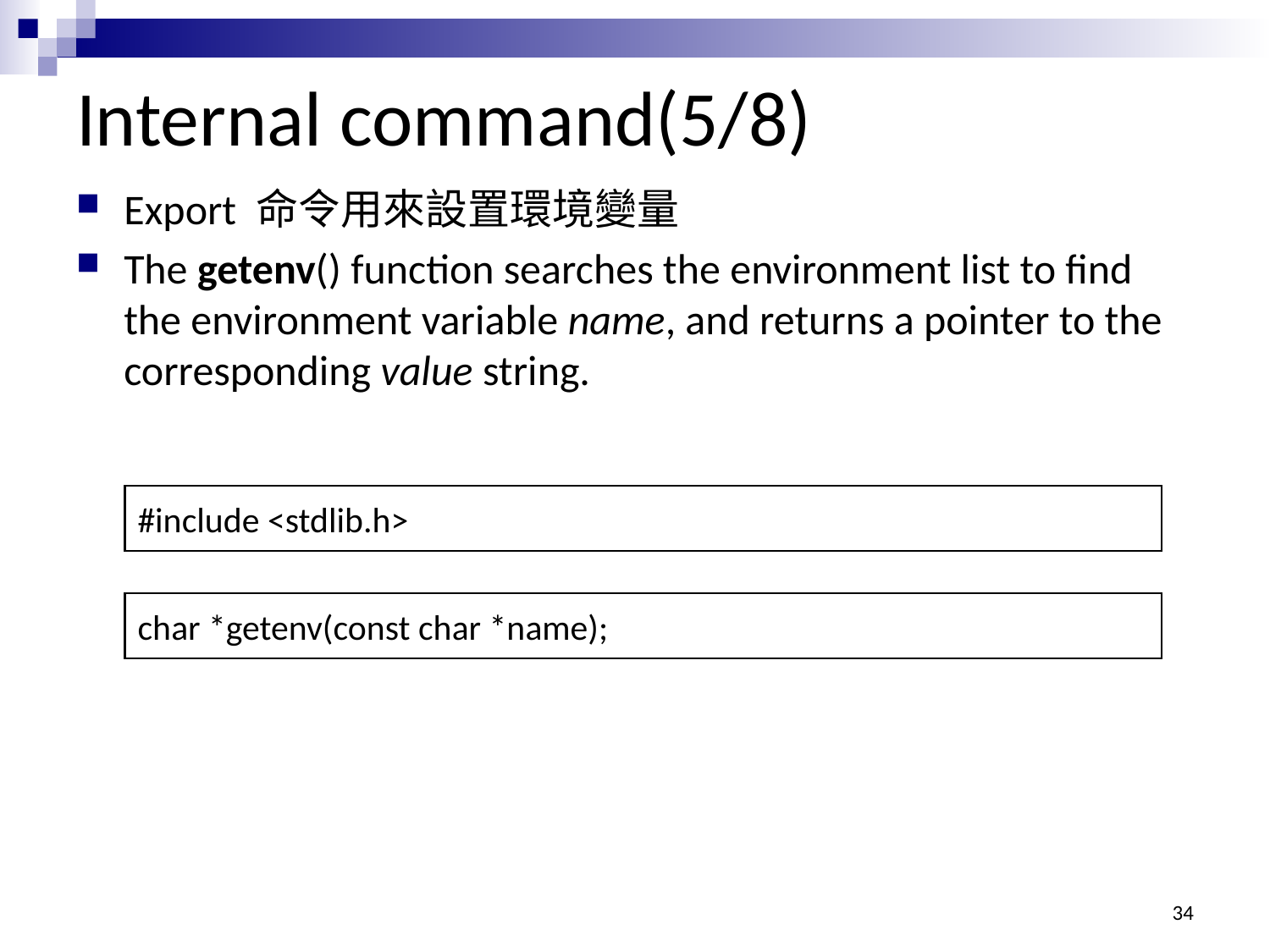

# Internal command(5/8)
Export 命令用來設置環境變量
The getenv() function searches the environment list to find the environment variable name, and returns a pointer to the corresponding value string.

#include <stdlib.h>
char *getenv(const char *name);
34